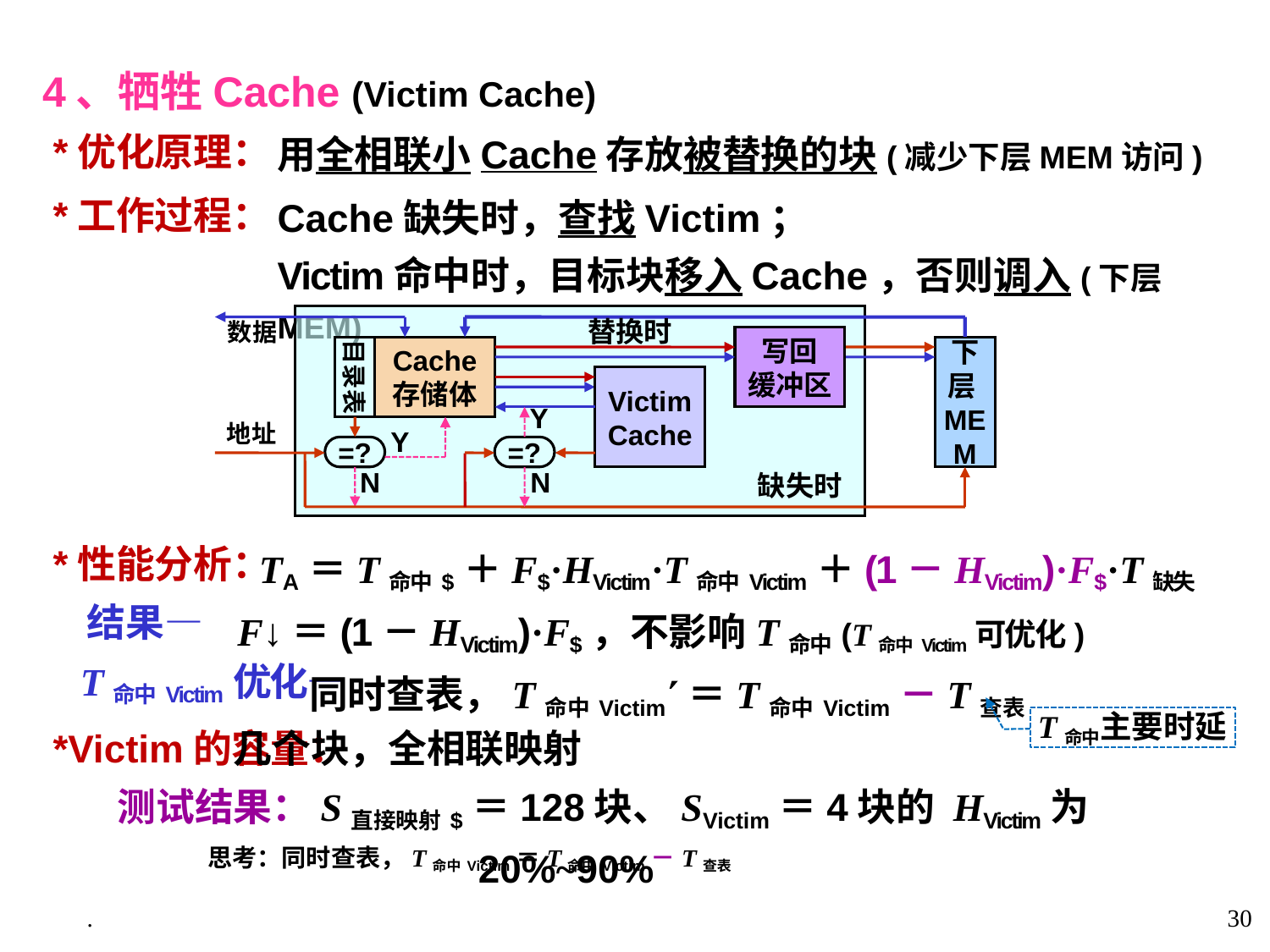

4、牺牲Cache (Victim Cache)
 *优化原理：
 *工作过程：

 *性能分析：
    结果—
    T命中Victim优化—
 *Victim的容量：
用全相联小Cache存放被替换的块(减少下层MEM访问)
Cache缺失时，查找Victim；
Victim命中时，目标块移入Cache，否则调入(下层MEM)

数据
替换时
写回
缓冲区
目录表
Cache
存储体
下层MEM

Victim
Cache

地址

Y
=?

N
缺失时

Y

=?

N
  TA＝T命中$＋F$·HVictim·T命中Victim＋(1－HVictim)·F$·T缺失
F↓＝(1－HVictim)·F$，不影响T命中(T命中Victim可优化)
       同时查表，T命中Victim′＝T命中Victim－T查表
            几个块，全相联映射
测试结果：S直接映射$＝128块、SVictim＝4块的 HVictim为20%~90%
T命中主要时延
思考：同时查表，T命中Victim＝T命中Victim－T查表
.
30